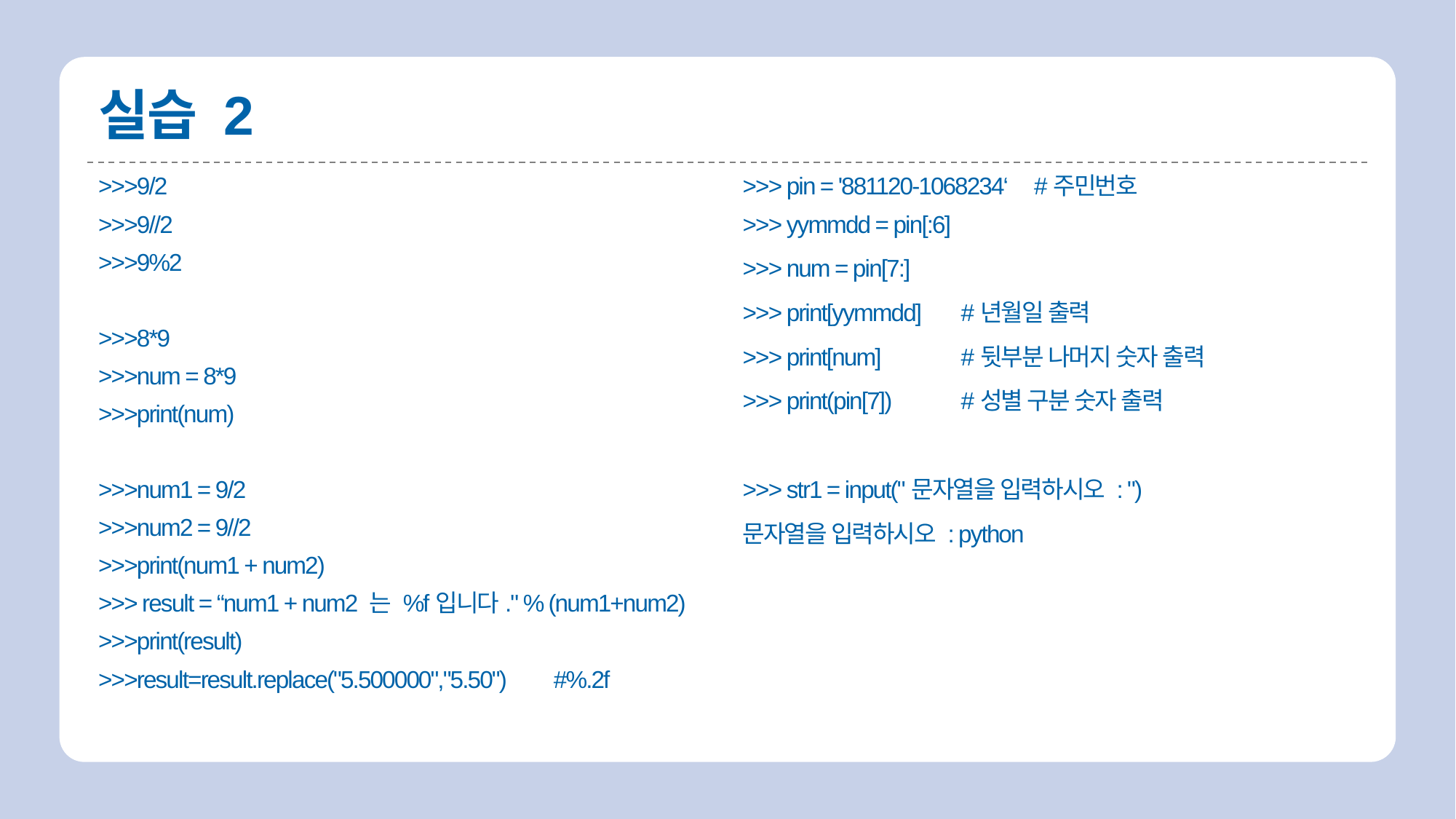

# 실습 2
>>> pin = '881120-1068234‘     #주민번호
>>> yymmdd = pin[:6]
>>> num = pin[7:]
>>> print[yymmdd]	#년월일 출력
>>> print[num]	#뒷부분 나머지 숫자 출력
>>> print(pin[7])	#성별 구분 숫자 출력

>>> str1 = input("문자열을 입력하시오 : ")
문자열을 입력하시오 : python
>>>9/2
>>>9//2
>>>9%2

>>>8*9
>>>num = 8*9
>>>print(num)

>>>num1 = 9/2
>>>num2 = 9//2
>>>print(num1 + num2)
>>> result = “num1 + num2 는 %f입니다." % (num1+num2)
>>>print(result)
>>>result=result.replace("5.500000","5.50")         #%.2f